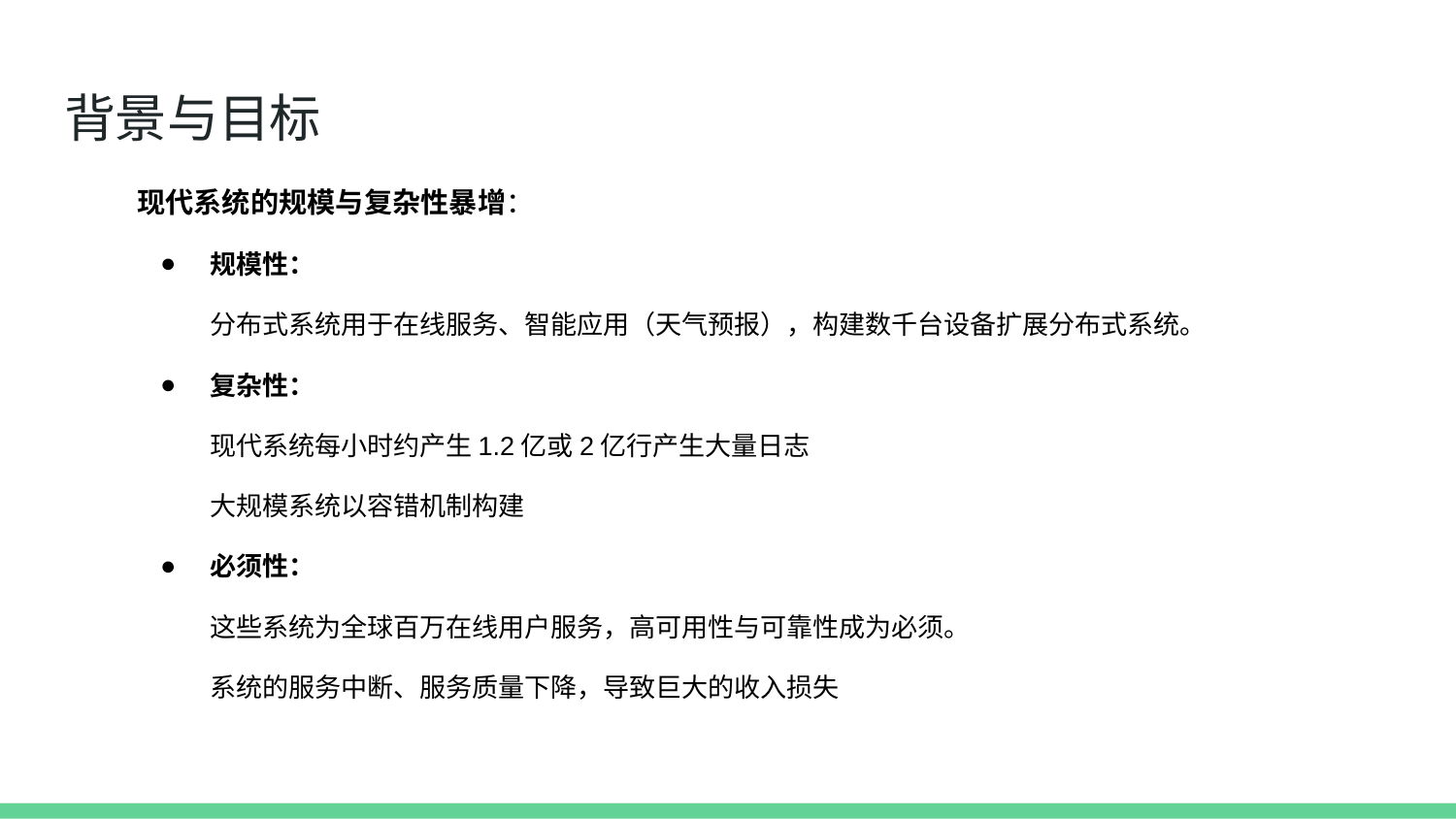

# 背景与目标
现代系统的规模与复杂性暴增：
规模性：
分布式系统用于在线服务、智能应用（天气预报），构建数千台设备扩展分布式系统。
复杂性：
现代系统每小时约产生1.2亿或2亿行产生大量日志
大规模系统以容错机制构建
必须性：
这些系统为全球百万在线用户服务，高可用性与可靠性成为必须。
系统的服务中断、服务质量下降，导致巨大的收入损失